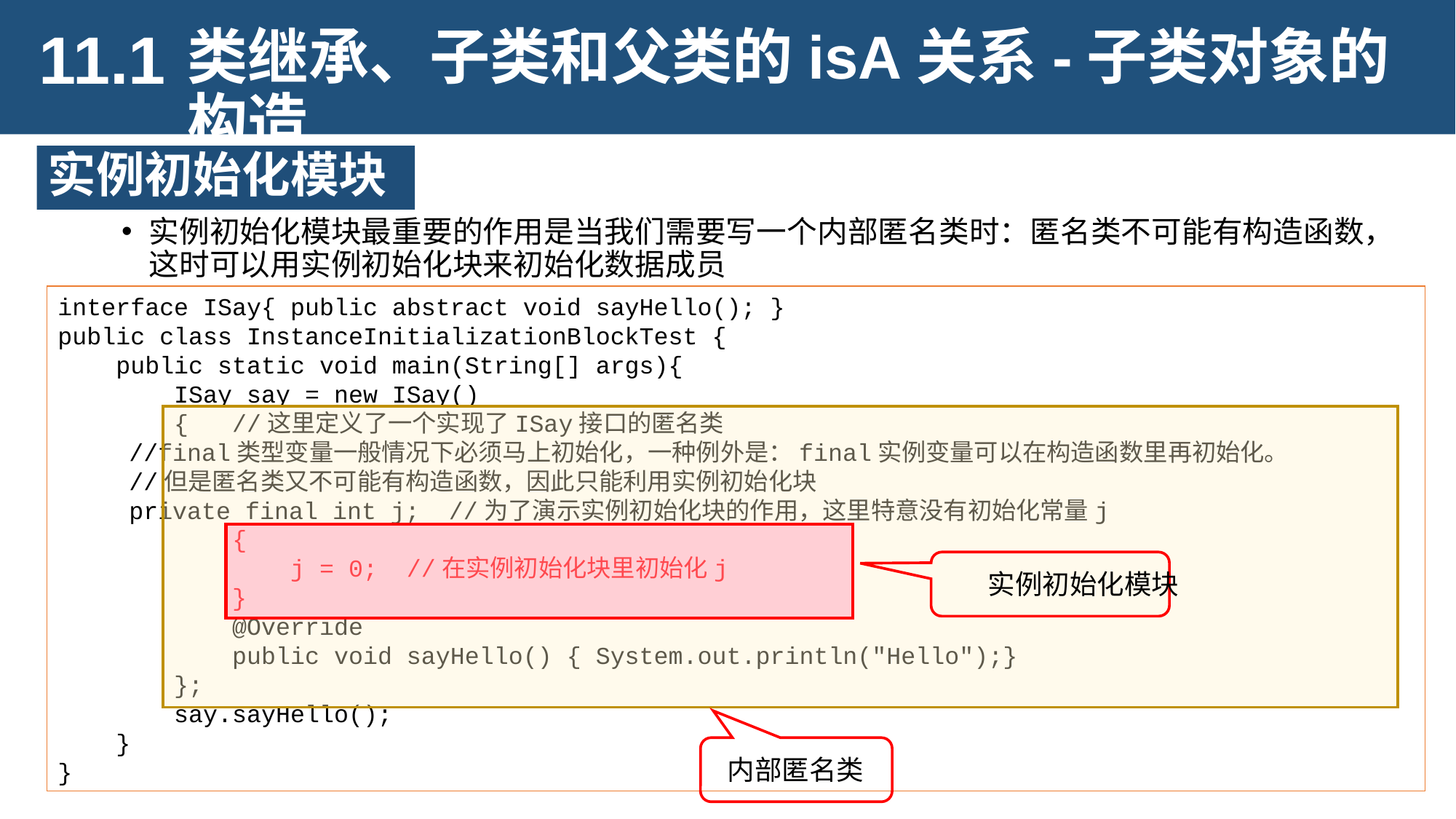

类继承、子类和父类的isA关系-子类对象的构造
11.1
实例初始化模块
实例初始化模块最重要的作用是当我们需要写一个内部匿名类时：匿名类不可能有构造函数，这时可以用实例初始化块来初始化数据成员
interface ISay{ public abstract void sayHello(); }
public class InstanceInitializationBlockTest {
    public static void main(String[] args){
        ISay say = new ISay()
        {   //这里定义了一个实现了ISay接口的匿名类
            //final类型变量一般情况下必须马上初始化，一种例外是：final实例变量可以在构造函数里再初始化。
            //但是匿名类又不可能有构造函数，因此只能利用实例初始化块
            private final int j;  //为了演示实例初始化块的作用，这里特意没有初始化常量j
            {
                j = 0;  //在实例初始化块里初始化j
            }
            @Override
            public void sayHello() { System.out.println("Hello");}
        };
        say.sayHello();
    }
}

实例初始化模块

内部匿名类